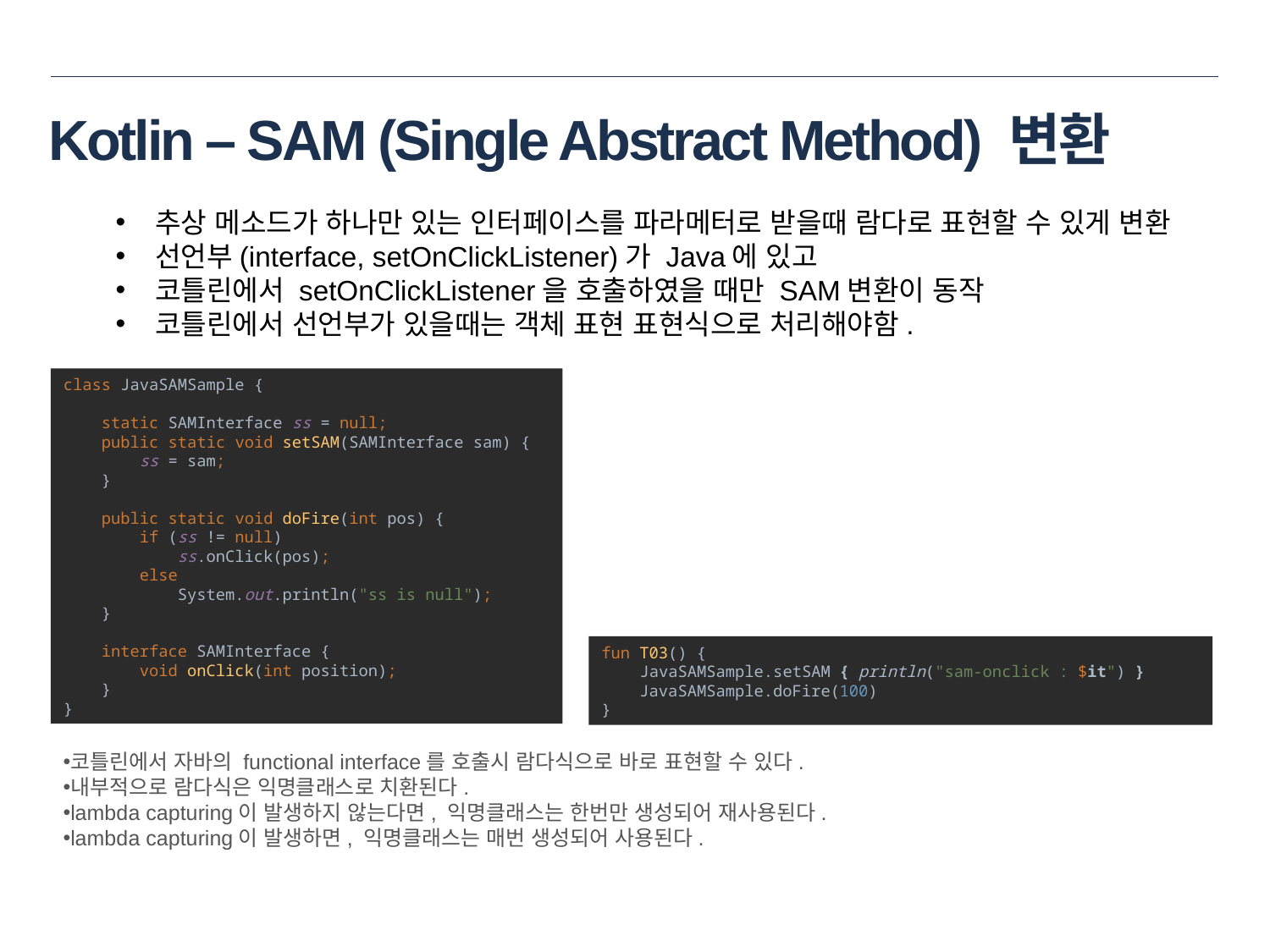

# Kotlin – SAM (Single Abstract Method) 변환

추상 메소드가 하나만 있는 인터페이스를 파라메터로 받을때 람다로 표현할 수 있게 변환
선언부(interface, setOnClickListener)가 Java에 있고
코틀린에서 setOnClickListener을 호출하였을 때만 SAM변환이 동작
코틀린에서 선언부가 있을때는 객체 표현 표현식으로 처리해야함.
class JavaSAMSample {
    static SAMInterface ss = null;
    public static void setSAM(SAMInterface sam) {
        ss = sam;
    }
    public static void doFire(int pos) {
        if (ss != null)
            ss.onClick(pos);
        else
            System.out.println("ss is null");
    }
    interface SAMInterface {
        void onClick(int position);
    }
}
fun T03() {
    JavaSAMSample.setSAM { println("sam-onclick : $it") }
    JavaSAMSample.doFire(100)
}
코틀린에서 자바의 functional interface를 호출시 람다식으로 바로 표현할 수 있다.
내부적으로 람다식은 익명클래스로 치환된다.
lambda capturing이 발생하지 않는다면, 익명클래스는 한번만 생성되어 재사용된다.
lambda capturing이 발생하면, 익명클래스는 매번 생성되어 사용된다.